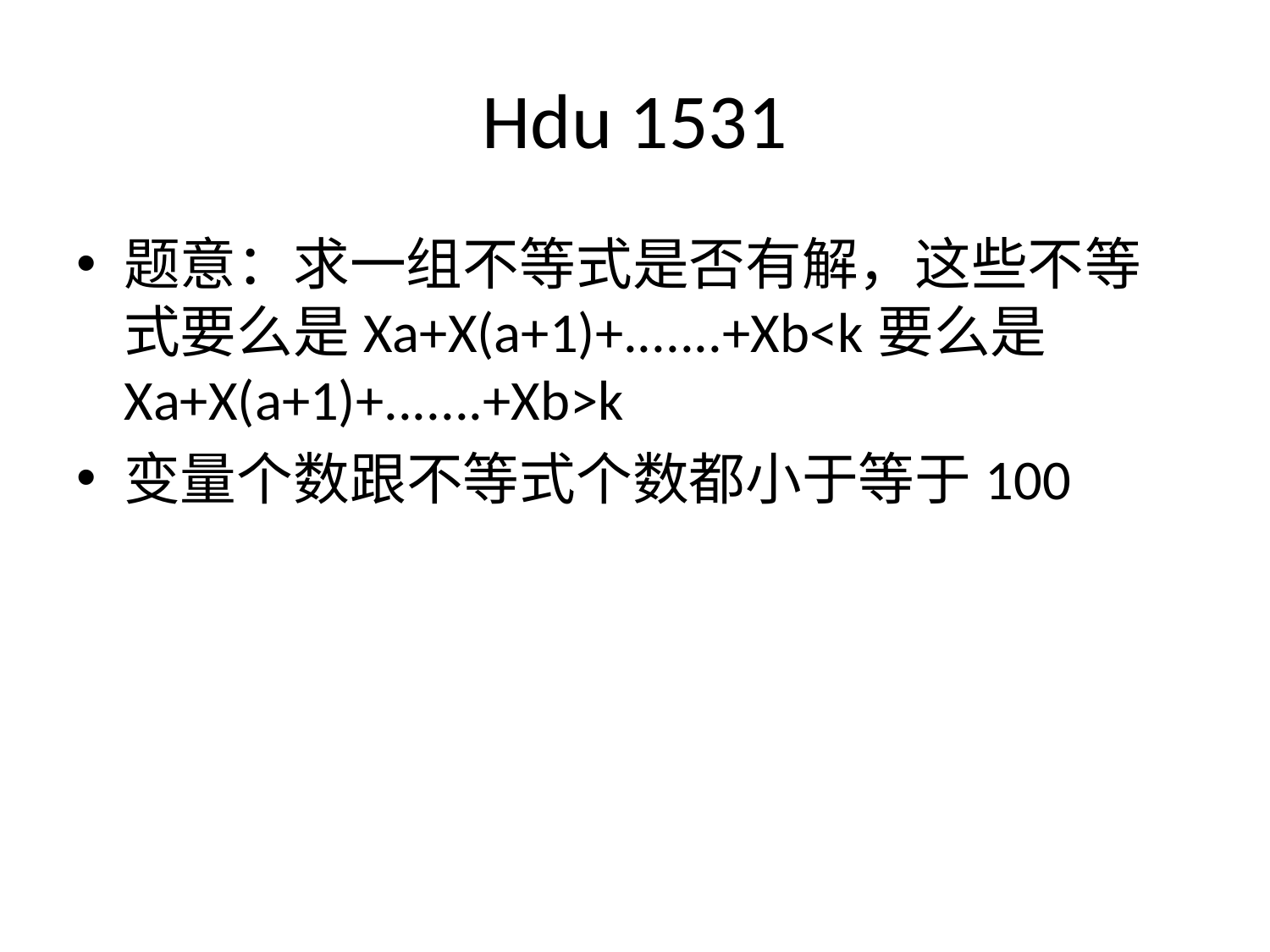

# Hdu 1531
题意：求一组不等式是否有解，这些不等式要么是Xa+X(a+1)+.......+Xb<k要么是Xa+X(a+1)+.......+Xb>k
变量个数跟不等式个数都小于等于100